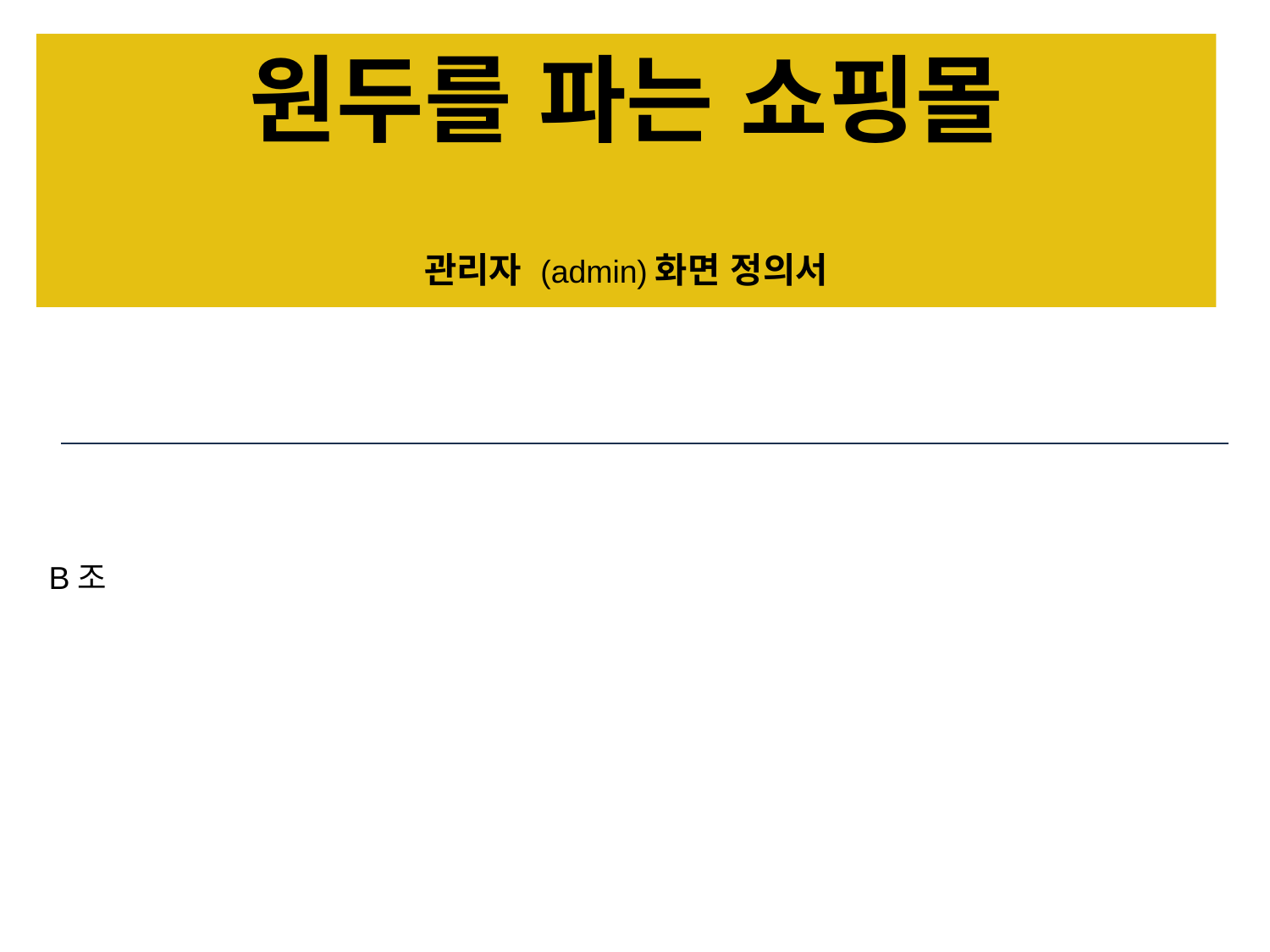

# 원두를 파는 쇼핑몰

관리자 (admin)화면 정의서
B조